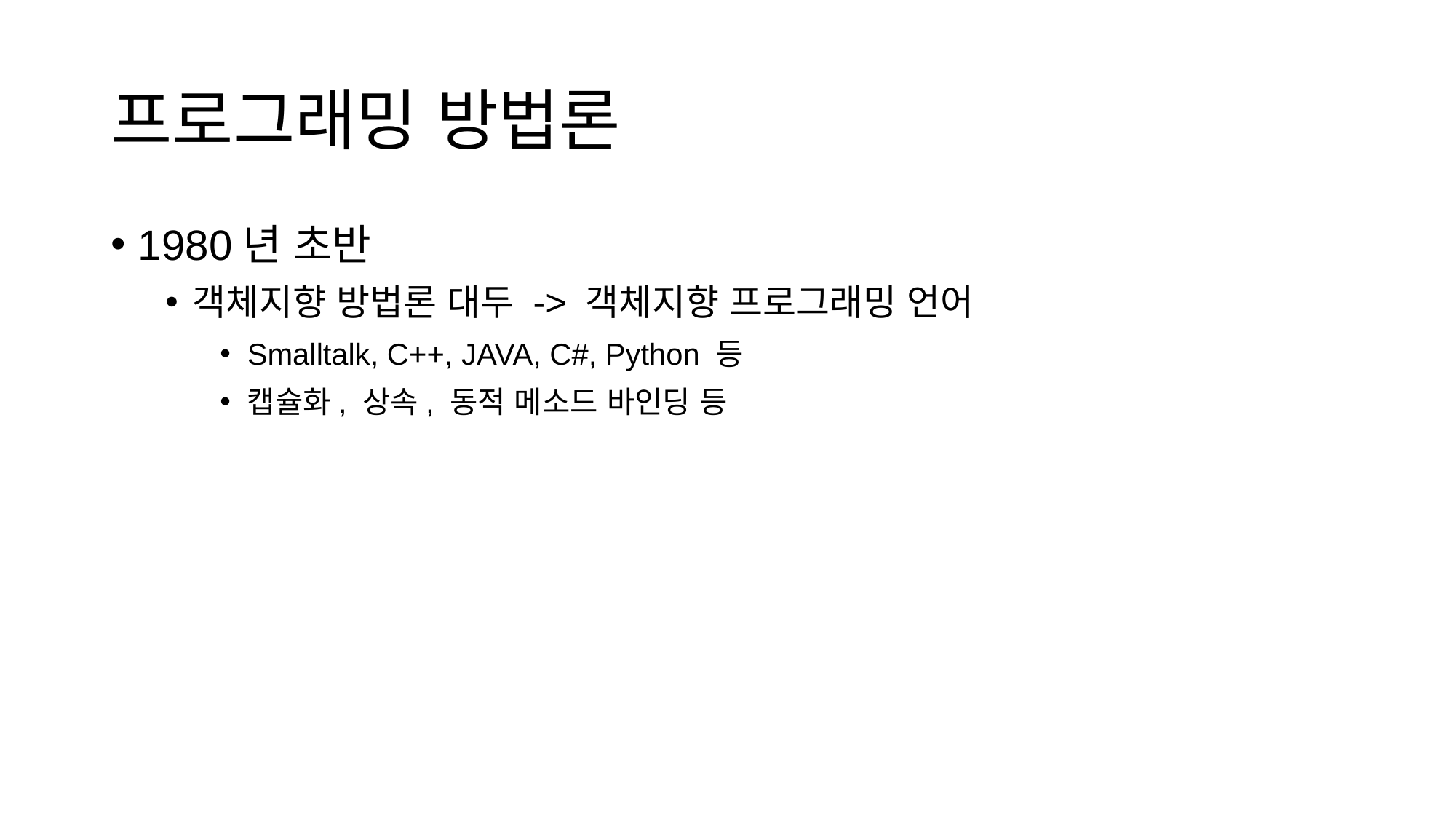

# 프로그래밍 방법론
1980년 초반
객체지향 방법론 대두 -> 객체지향 프로그래밍 언어
Smalltalk, C++, JAVA, C#, Python 등
캡슐화, 상속, 동적 메소드 바인딩 등